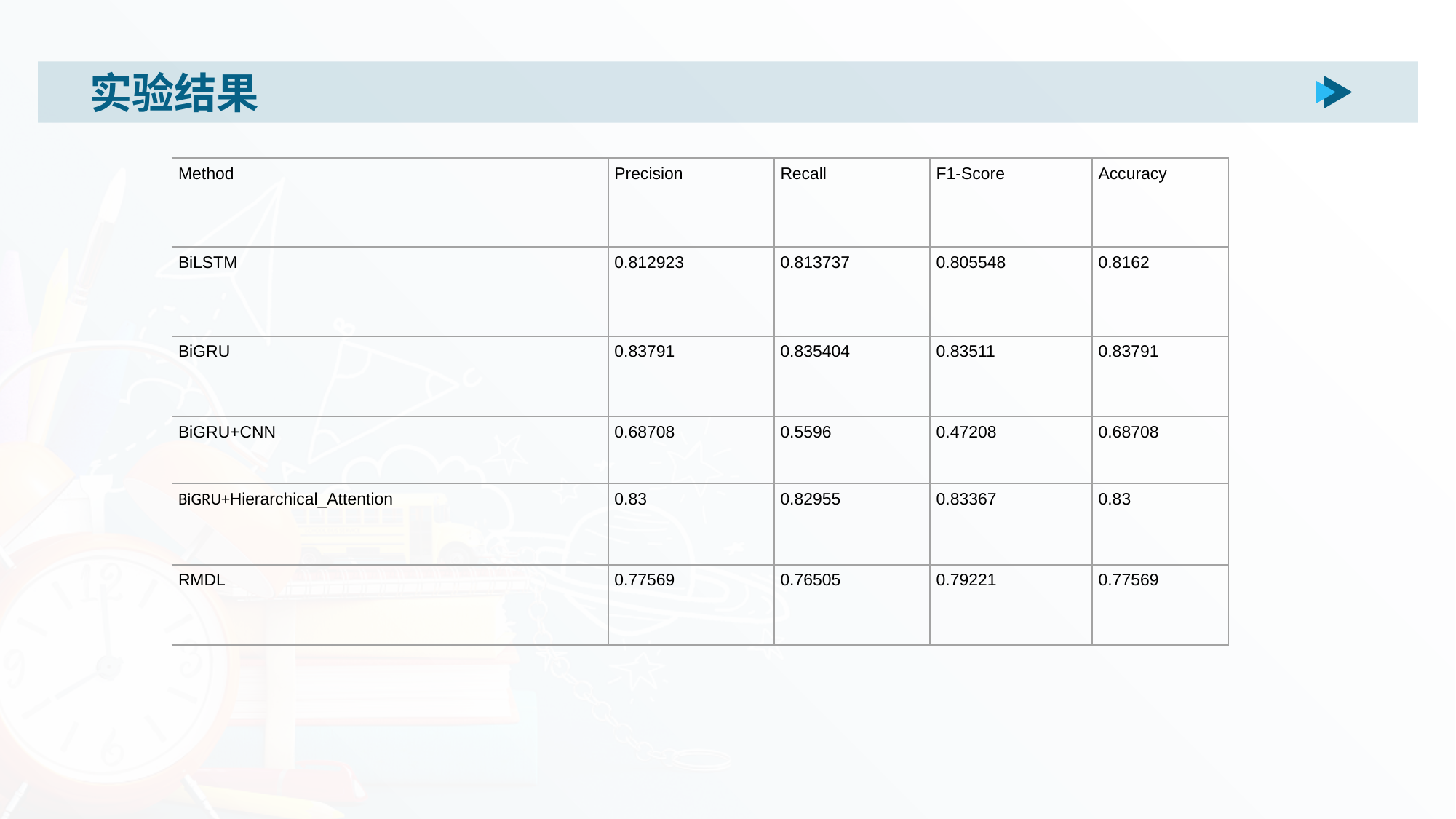

# 实验结果
| Method | Precision | Recall | F1-Score | Accuracy |
| --- | --- | --- | --- | --- |
| BiLSTM | 0.812923 | 0.813737 | 0.805548 | 0.8162 |
| BiGRU | 0.83791 | 0.835404 | 0.83511 | 0.83791 |
| BiGRU+CNN | 0.68708 | 0.5596 | 0.47208 | 0.68708 |
| BiGRU+Hierarchical\_Attention | 0.83 | 0.82955 | 0.83367 | 0.83 |
| RMDL | 0.77569 | 0.76505 | 0.79221 | 0.77569 |